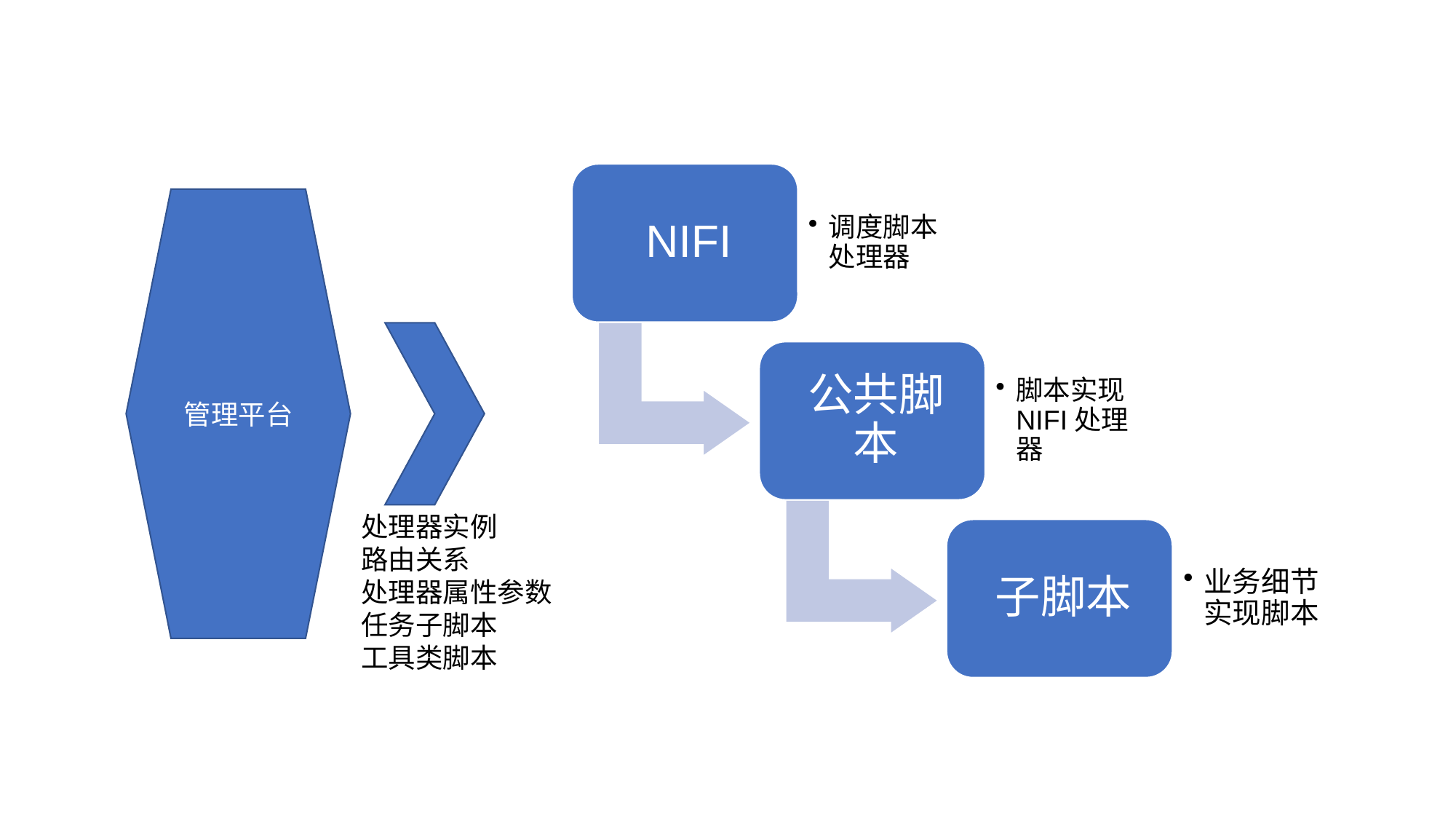

NIFI
调度脚本处理器
公共脚本
脚本实现NIFI处理器
子脚本
业务细节实现脚本
管理平台

处理器实例
路由关系
处理器属性参数
任务子脚本
工具类脚本